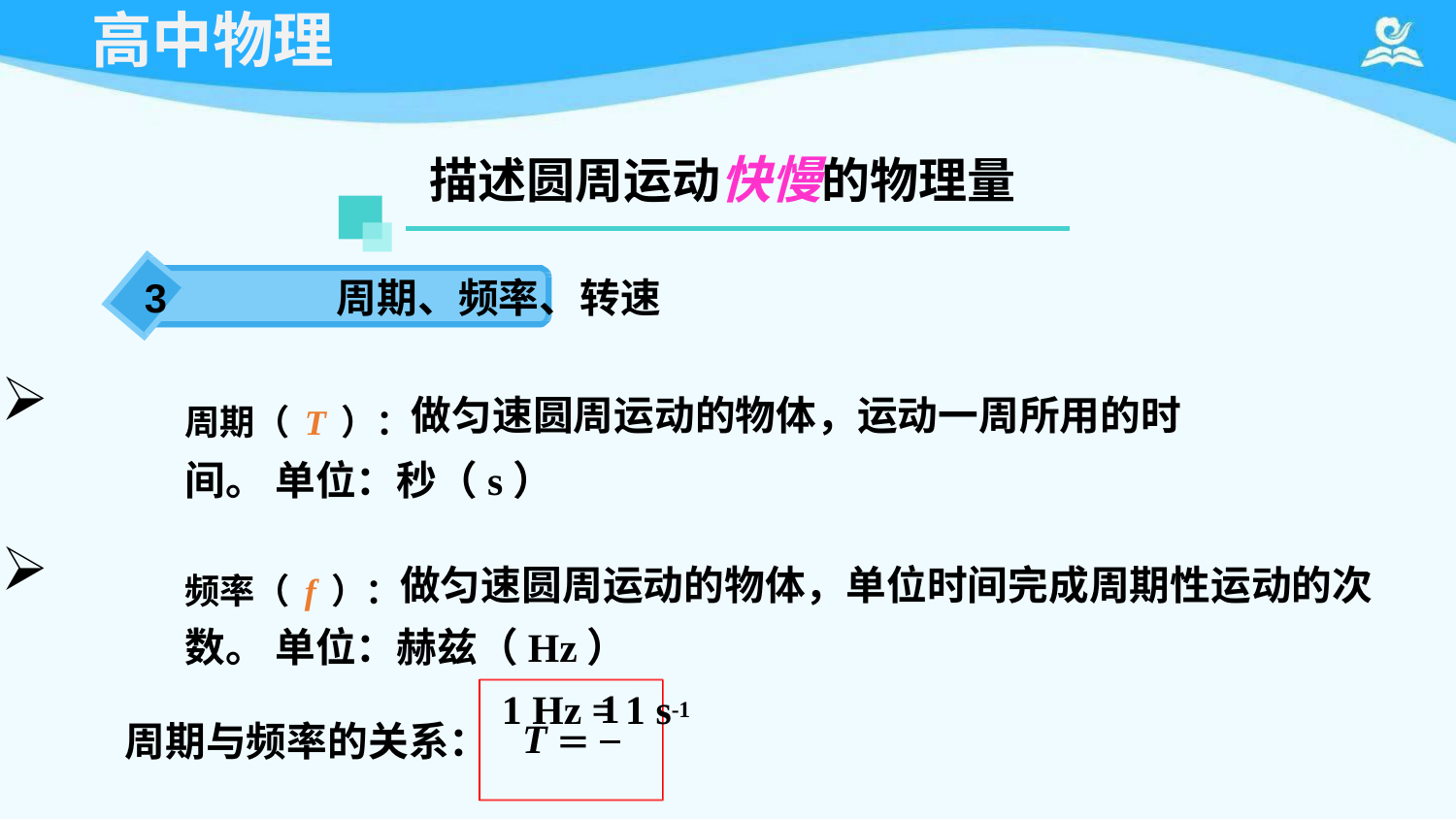

# 高中物理
描述圆周运动快慢的物理量

3	周期、频率、转速
周期（T）：做匀速圆周运动的物体，运动一周所用的时间。 单位：秒（s）
频率（f）：做匀速圆周运动的物体，单位时间完成周期性运动的次数。 单位：赫兹（Hz）
1 Hz = 1 s-1

1
T = f
周期与频率的关系：